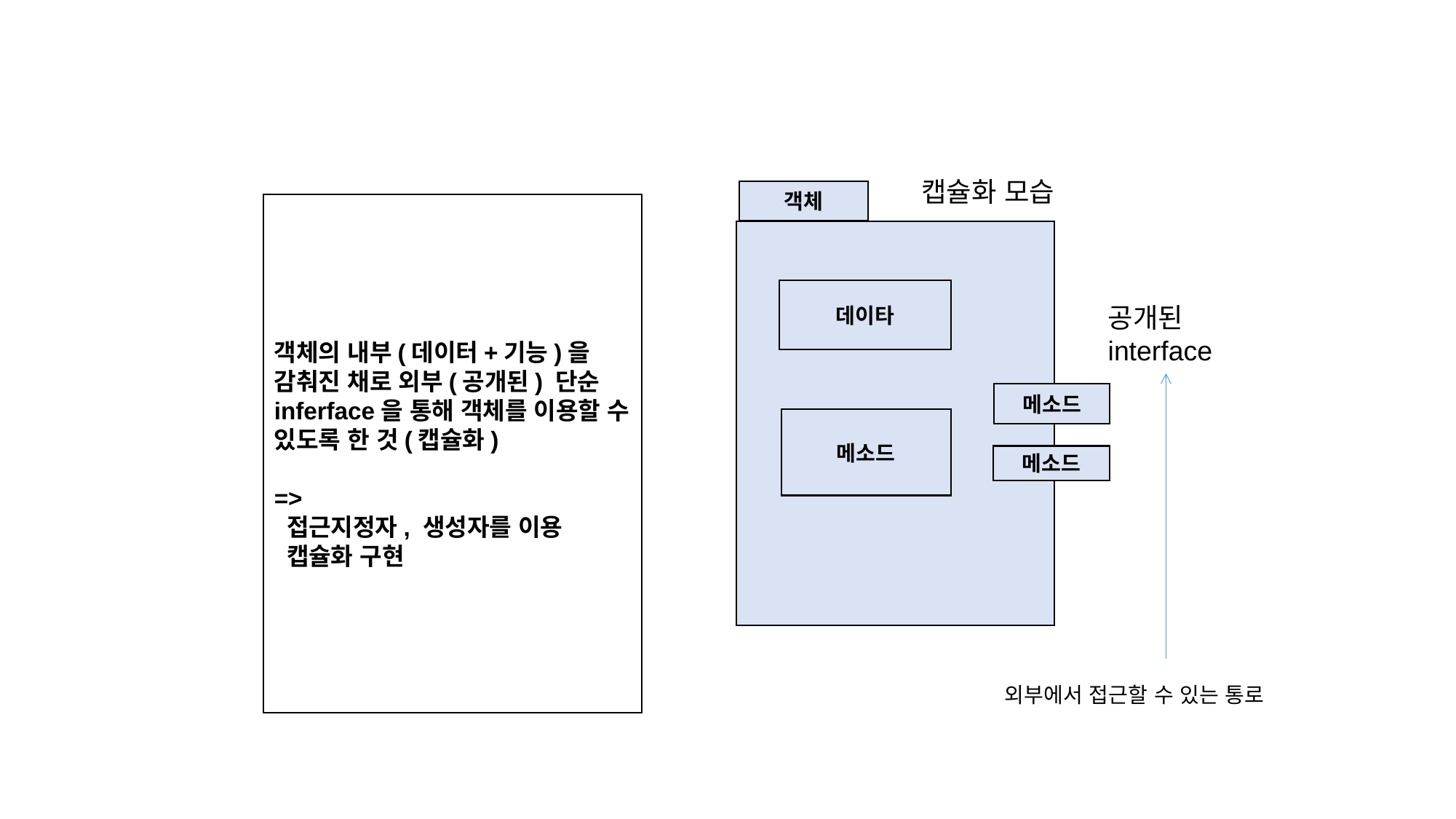

캡슐화 모습
객체
객체의 내부(데이터+기능)을 감춰진 채로 외부(공개된) 단순 inferface을 통해 객체를 이용할 수 있도록 한 것(캡슐화)

=>
 접근지정자, 생성자를 이용
 캡슐화 구현

데이타
공개된 interface
메소드
메소드
메소드
외부에서 접근할 수 있는 통로